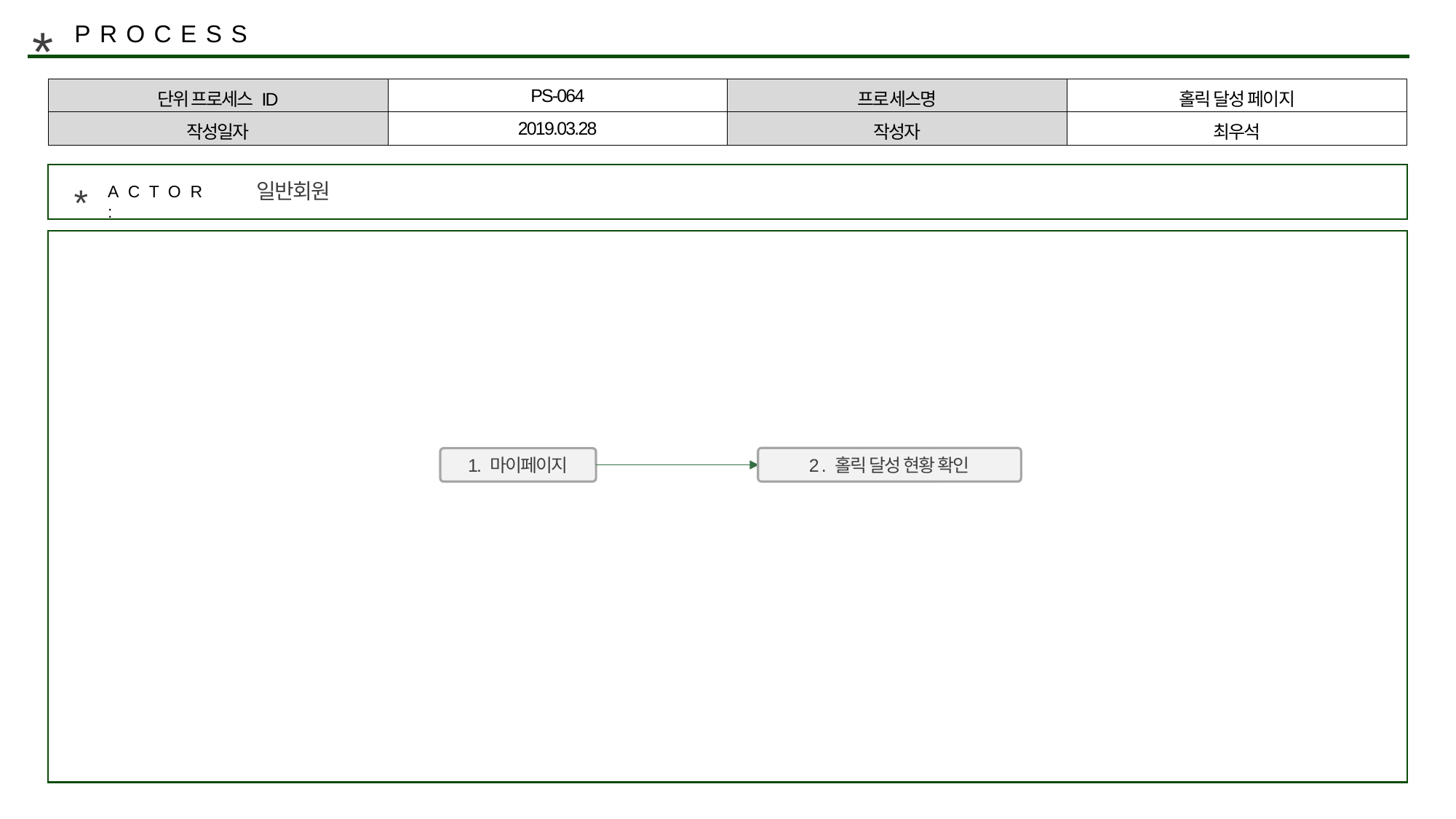

*
PROCESS
| 단위 프로세스 ID | PS-064 | 프로세스명 | 홀릭 달성 페이지 |
| --- | --- | --- | --- |
| 작성일자 | 2019.03.28 | 작성자 | 최우석 |

일반회원
*
ACTOR :

2 . 홀릭 달성 현황 확인
1. 마이페이지